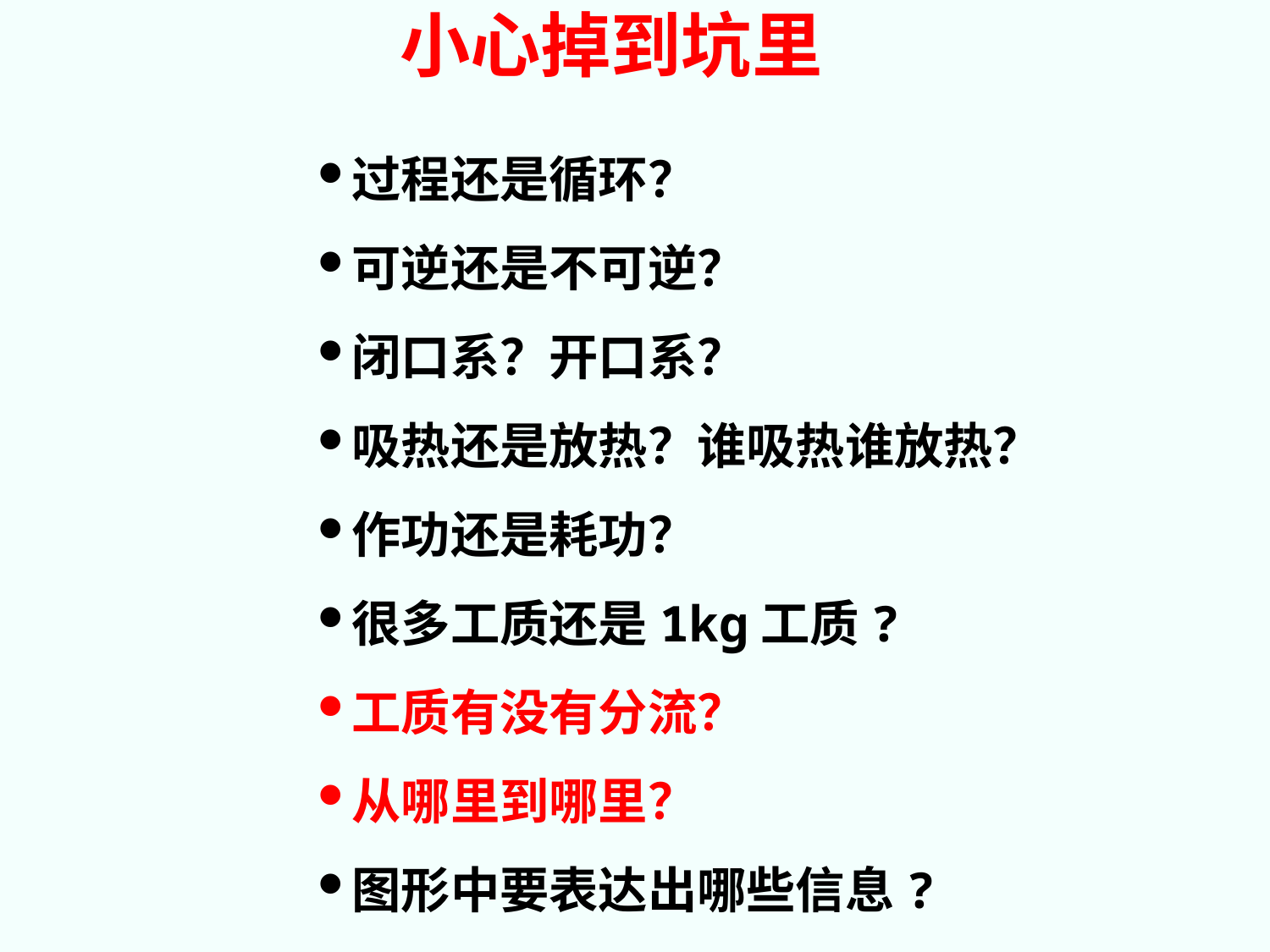

小心掉到坑里
过程还是循环？
可逆还是不可逆？
闭口系？开口系？
吸热还是放热？谁吸热谁放热？
作功还是耗功？
很多工质还是1kg工质?
工质有没有分流？
从哪里到哪里？
图形中要表达出哪些信息?